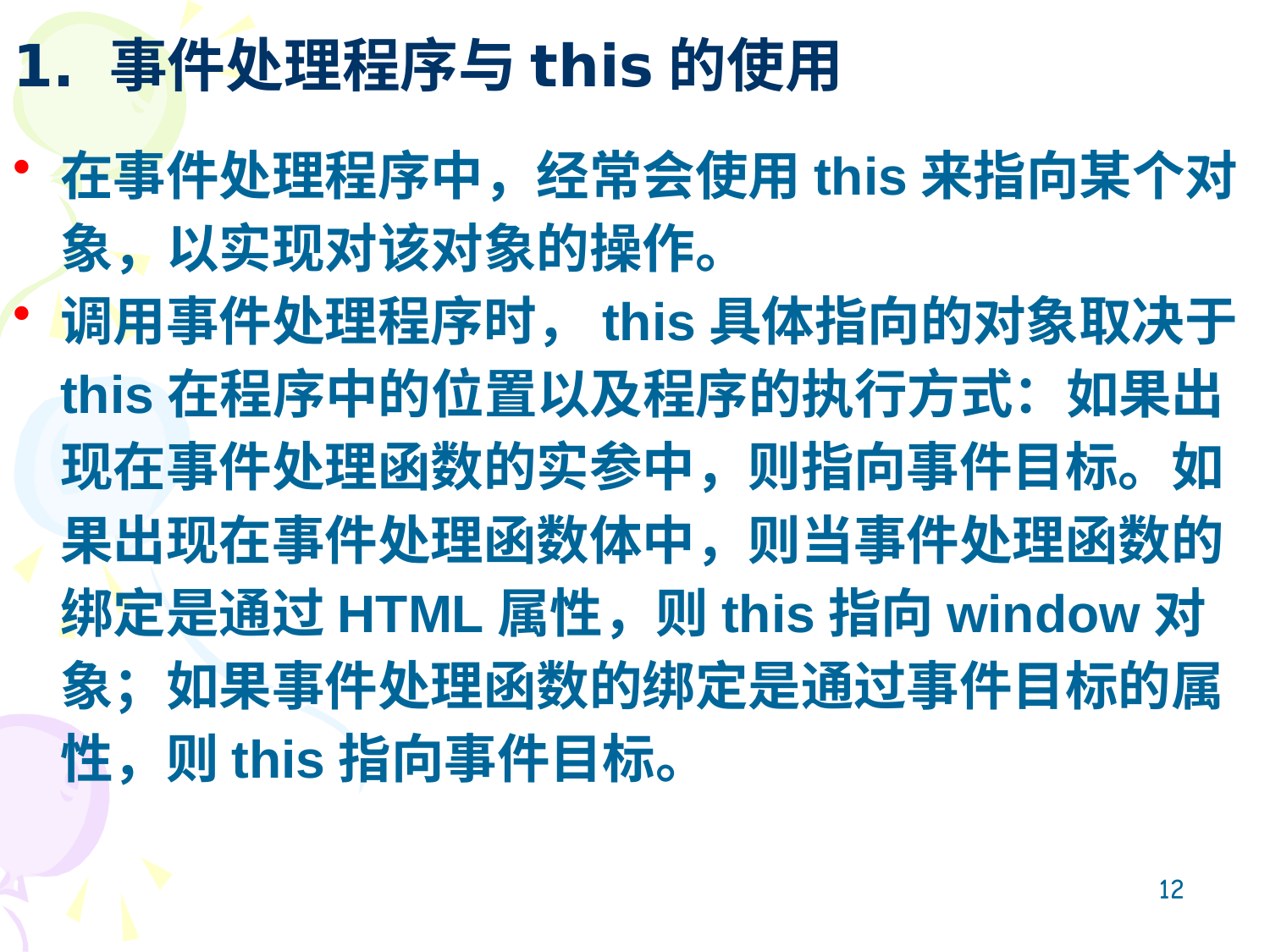

# 1. 事件处理程序与this的使用
在事件处理程序中，经常会使用this来指向某个对象，以实现对该对象的操作。
调用事件处理程序时，this具体指向的对象取决于this在程序中的位置以及程序的执行方式：如果出现在事件处理函数的实参中，则指向事件目标。如果出现在事件处理函数体中，则当事件处理函数的绑定是通过HTML属性，则this指向window对象；如果事件处理函数的绑定是通过事件目标的属性，则this指向事件目标。
12